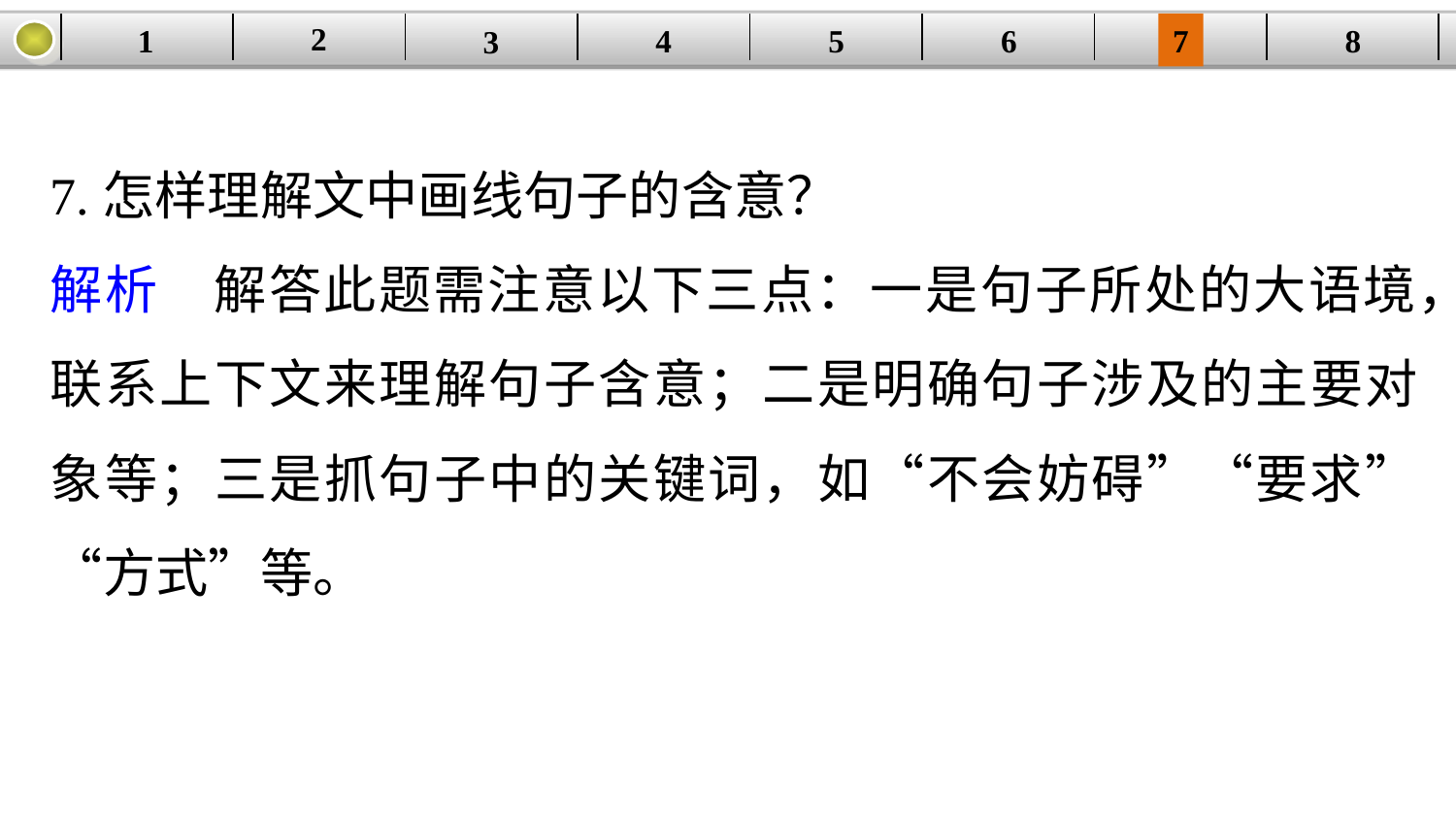

2
1
8
7
6
|  |  |  |  |  |  |  |  |
| --- | --- | --- | --- | --- | --- | --- | --- |
5
4
3

7.怎样理解文中画线句子的含意？
解析　解答此题需注意以下三点：一是句子所处的大语境，联系上下文来理解句子含意；二是明确句子涉及的主要对象等；三是抓句子中的关键词，如“不会妨碍”“要求”“方式”等。